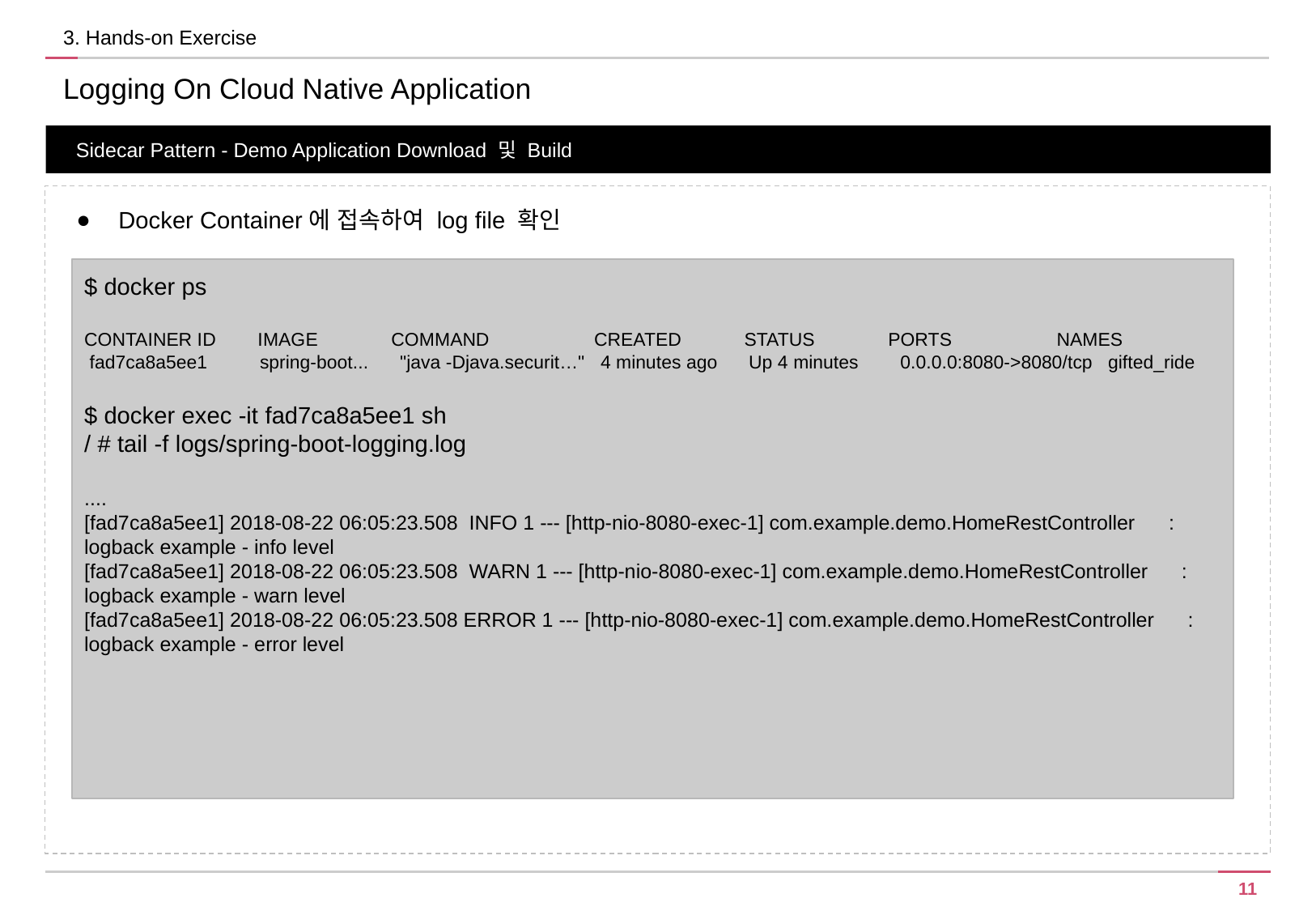

3. Hands-on Exercise
Logging On Cloud Native Application
Sidecar Pattern - Demo Application Download 및 Build
Docker Container에 접속하여 log file 확인
$ docker ps
CONTAINER ID        IMAGE              COMMAND                    CREATED            STATUS              PORTS                    NAMES
 fad7ca8a5ee1          spring-boot...      "java -Djava.securit…"   4 minutes ago      Up 4 minutes        0.0.0.0:8080->8080/tcp   gifted_ride
$ docker exec -it fad7ca8a5ee1 sh
/ # tail -f logs/spring-boot-logging.log

....
[fad7ca8a5ee1] 2018-08-22 06:05:23.508  INFO 1 --- [http-nio-8080-exec-1] com.example.demo.HomeRestController      : logback example - info level
[fad7ca8a5ee1] 2018-08-22 06:05:23.508  WARN 1 --- [http-nio-8080-exec-1] com.example.demo.HomeRestController      : logback example - warn level
[fad7ca8a5ee1] 2018-08-22 06:05:23.508 ERROR 1 --- [http-nio-8080-exec-1] com.example.demo.HomeRestController      : logback example - error level